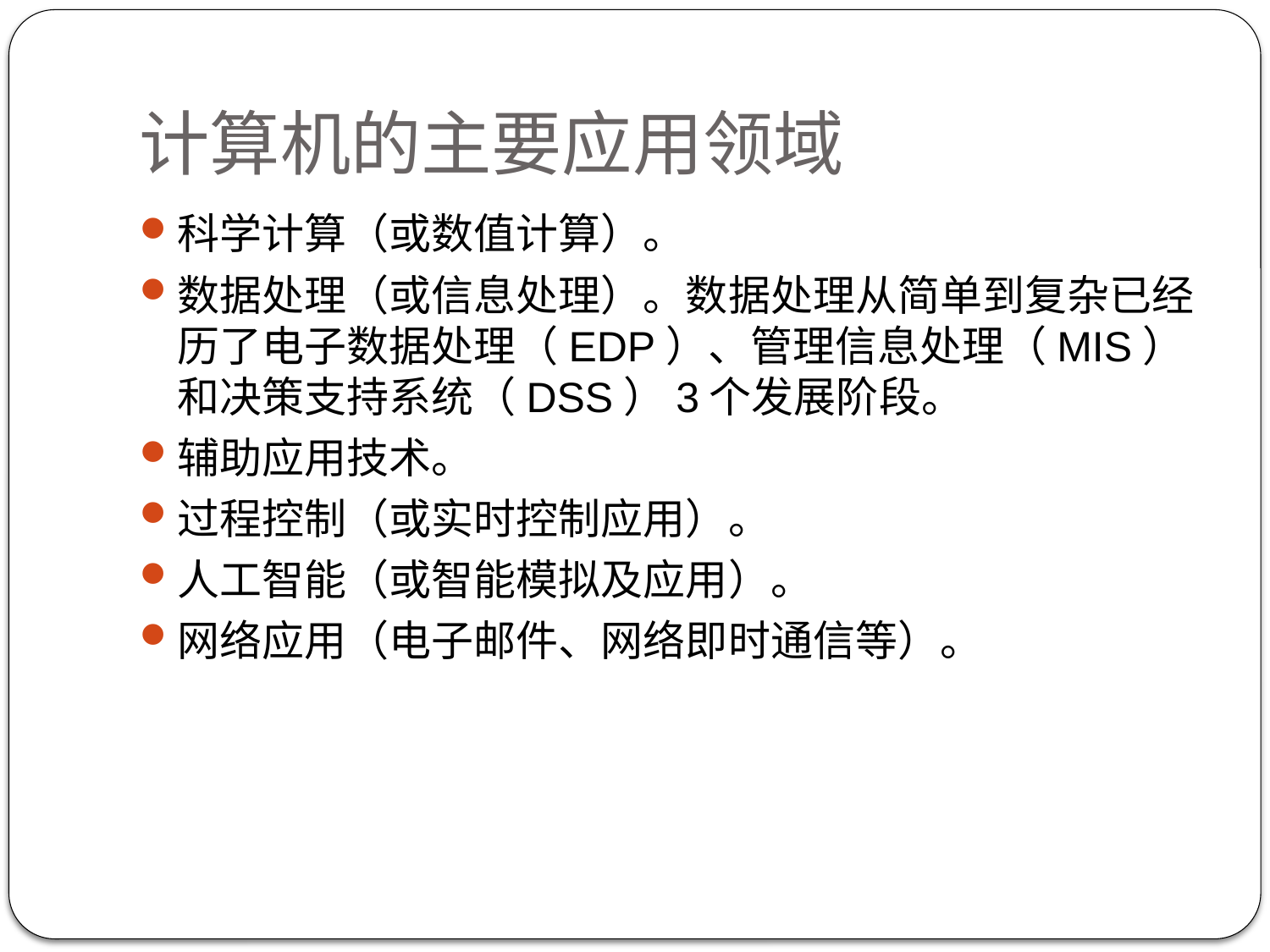

# 计算机的主要应用领域
科学计算（或数值计算）。
数据处理（或信息处理）。数据处理从简单到复杂已经历了电子数据处理（EDP）、管理信息处理（MIS）和决策支持系统（DSS）3个发展阶段。
辅助应用技术。
过程控制（或实时控制应用）。
人工智能（或智能模拟及应用）。
网络应用（电子邮件、网络即时通信等）。